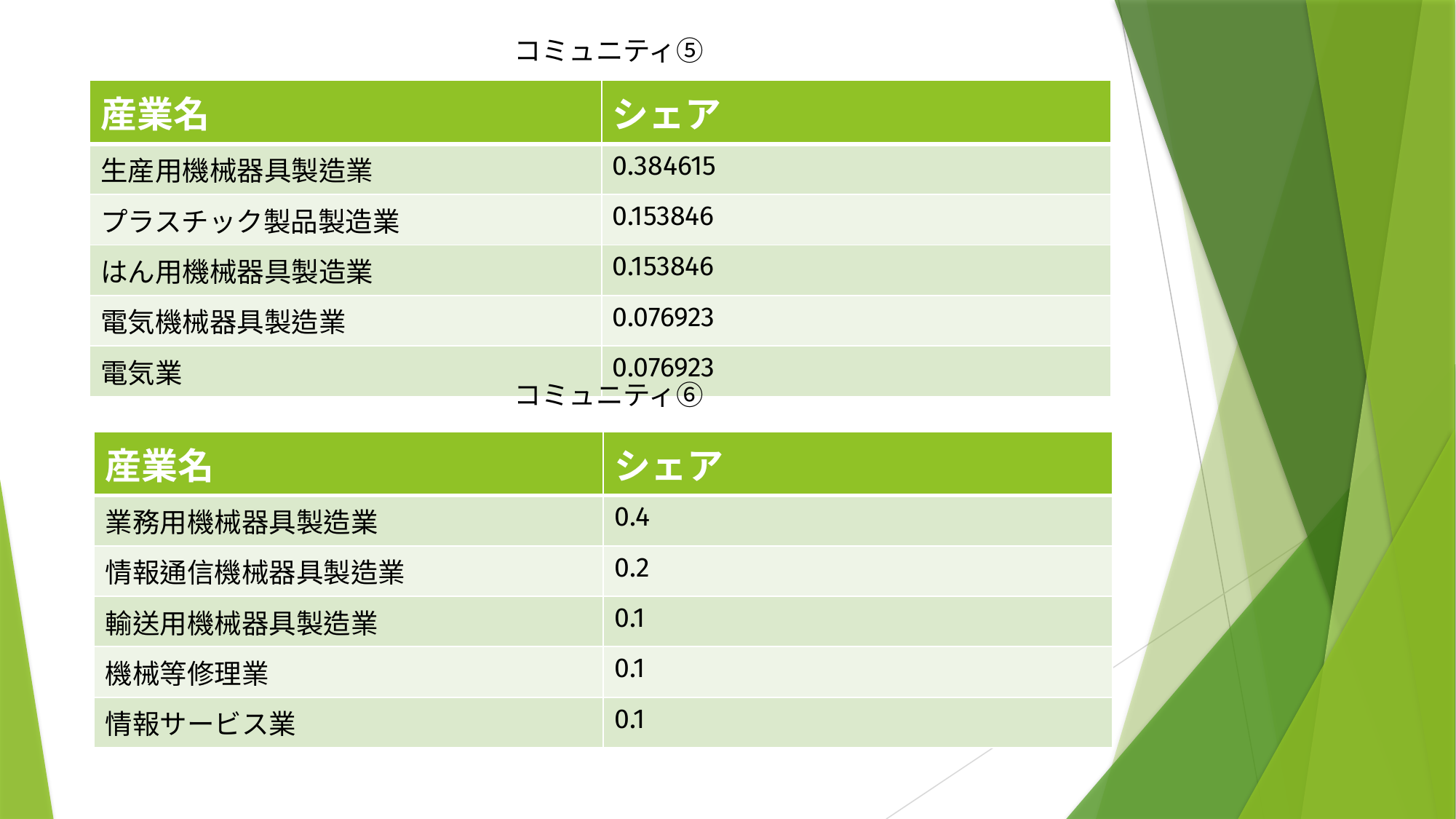

コミュニティ⑤
| 産業名 | シェア |
| --- | --- |
| 生産用機械器具製造業 | 0.384615 |
| プラスチック製品製造業 | 0.153846 |
| はん用機械器具製造業 | 0.153846 |
| 電気機械器具製造業 | 0.076923 |
| 電気業 | 0.076923 |
コミュニティ⑥
| 産業名 | シェア |
| --- | --- |
| 業務用機械器具製造業 | 0.4 |
| 情報通信機械器具製造業 | 0.2 |
| 輸送用機械器具製造業 | 0.1 |
| 機械等修理業 | 0.1 |
| 情報サービス業 | 0.1 |